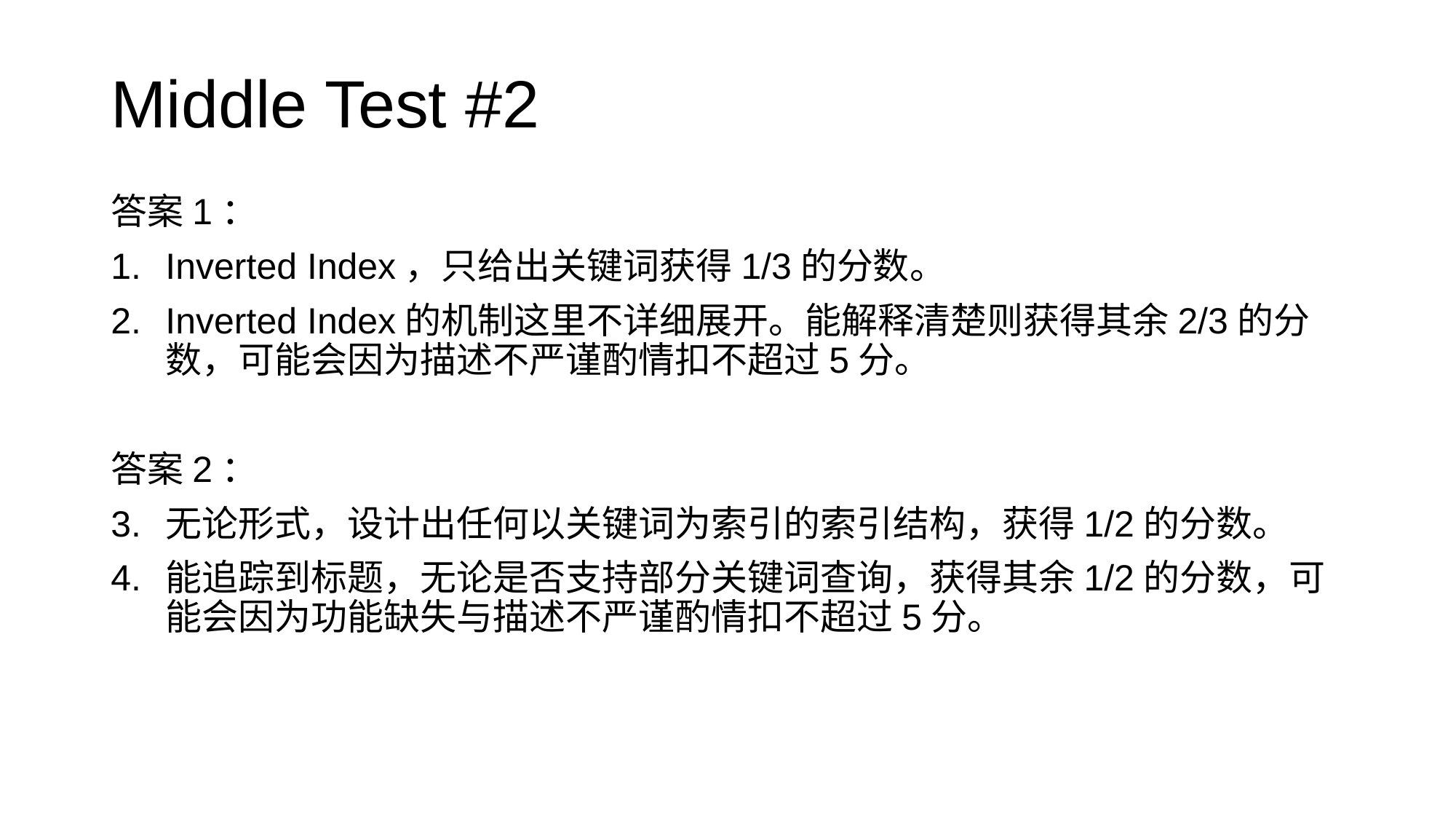

# Middle Test #2
答案1：
Inverted Index，只给出关键词获得1/3的分数。
Inverted Index的机制这里不详细展开。能解释清楚则获得其余2/3的分数，可能会因为描述不严谨酌情扣不超过5分。

答案2：
无论形式，设计出任何以关键词为索引的索引结构，获得1/2的分数。
能追踪到标题，无论是否支持部分关键词查询，获得其余1/2的分数，可能会因为功能缺失与描述不严谨酌情扣不超过5分。